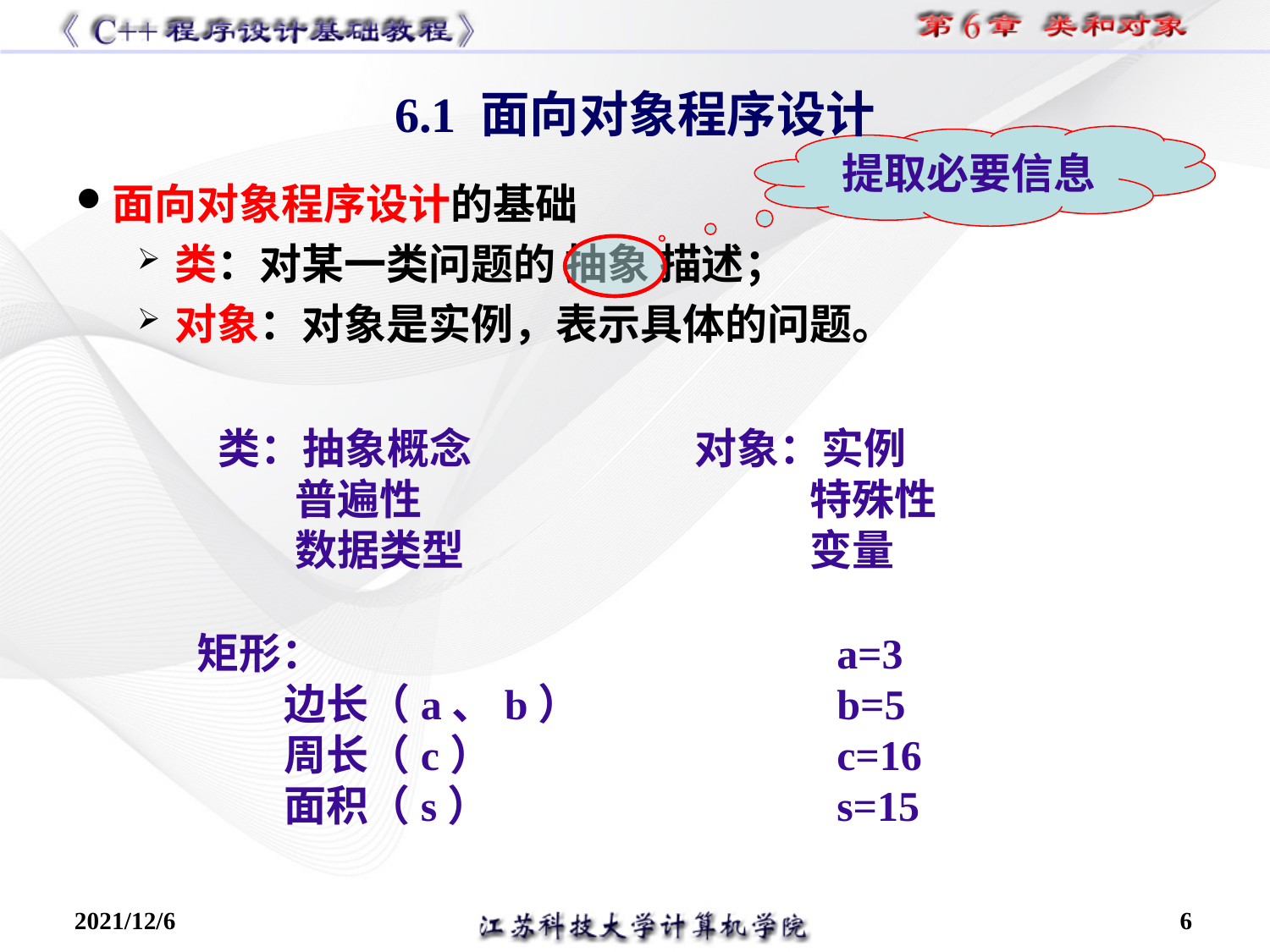

6.1 面向对象程序设计
提取必要信息

面向对象程序设计的基础
类：对某一类问题的 抽象 描述；
对象：对象是实例，表示具体的问题。
类：抽象概念
       普遍性
       数据类型
对象：实例
           特殊性
           变量
矩形：
        边长（a、b）
        周长（c）
        面积（s）
a=3
b=5
c=16
s=15